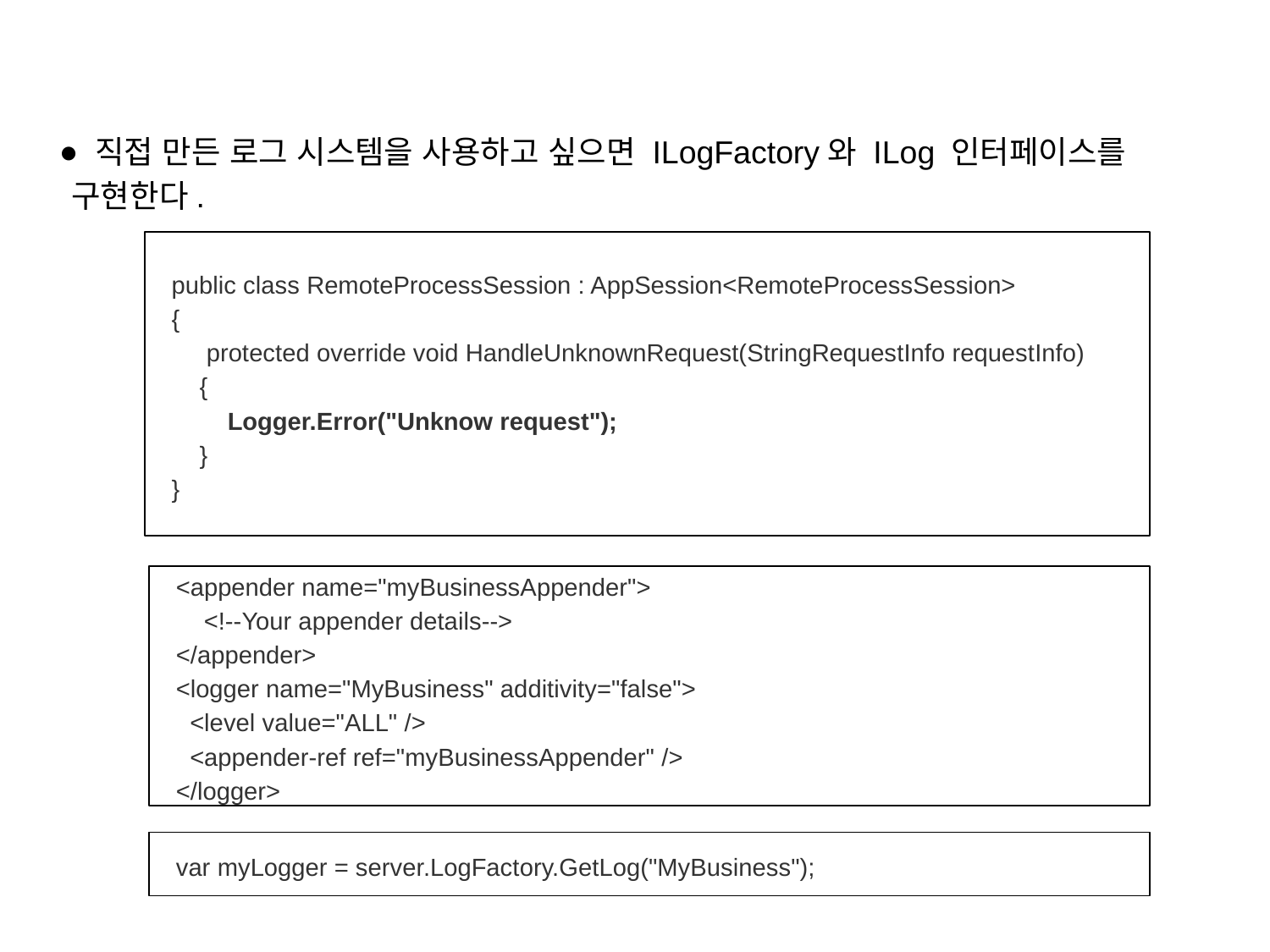

직접 만든 로그 시스템을 사용하고 싶으면 ILogFactory와 ILog 인터페이스를 구현한다.
public class RemoteProcessSession : AppSession<RemoteProcessSession>
{
     protected override void HandleUnknownRequest(StringRequestInfo requestInfo)
    {
        Logger.Error("Unknow request");
    }
}
<appender name="myBusinessAppender">
    <!--Your appender details-->
</appender>
<logger name="MyBusiness" additivity="false">
  <level value="ALL" />
  <appender-ref ref="myBusinessAppender" />
</logger>
var myLogger = server.LogFactory.GetLog("MyBusiness");